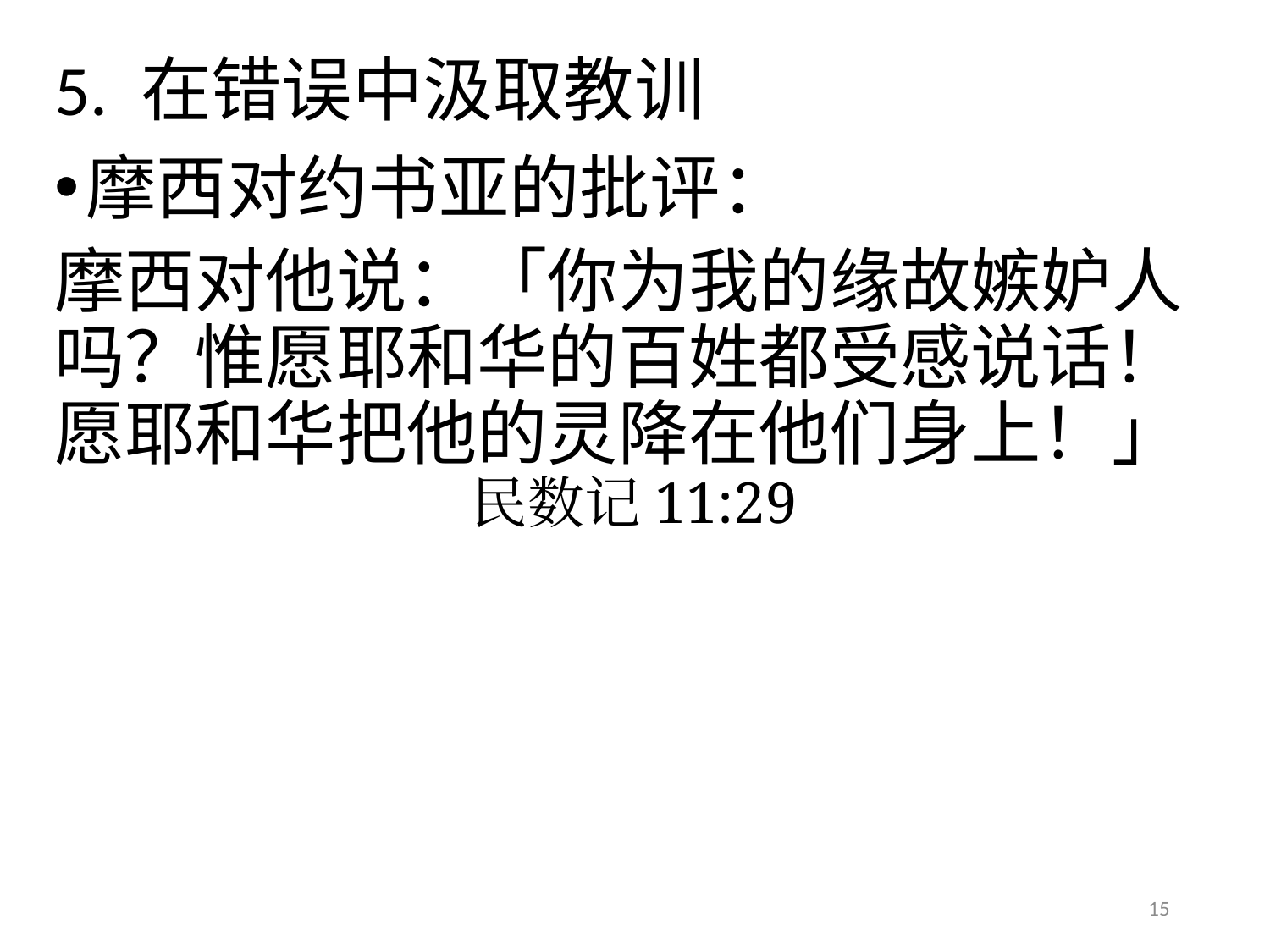

# 5. 在错误中汲取教训
摩西对约书亚的批评：
摩西对他说：「你为我的缘故嫉妒人吗？惟愿耶和华的百姓都受感说话！愿耶和华把他的灵降在他们身上！」
                             民数记11:29

15